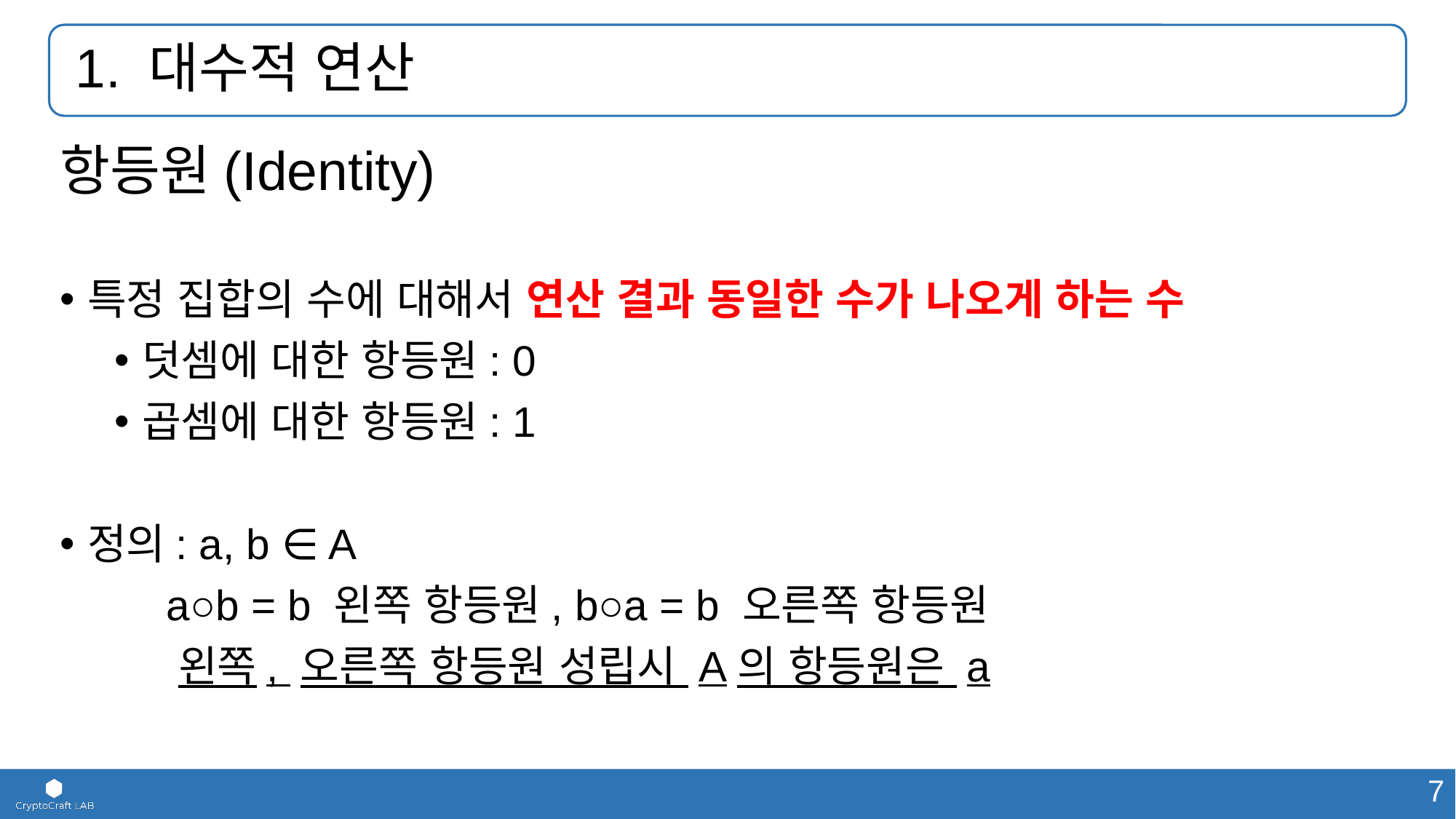

# 1. 대수적 연산
항등원(Identity)

특정 집합의 수에 대해서 연산 결과 동일한 수가 나오게 하는 수
덧셈에 대한 항등원: 0
곱셈에 대한 항등원: 1

정의: a, b ∈ A
         a○b = b 왼쪽 항등원, b○a = b 오른쪽 항등원
         왼쪽, 오른쪽 항등원 성립시 A의 항등원은 a